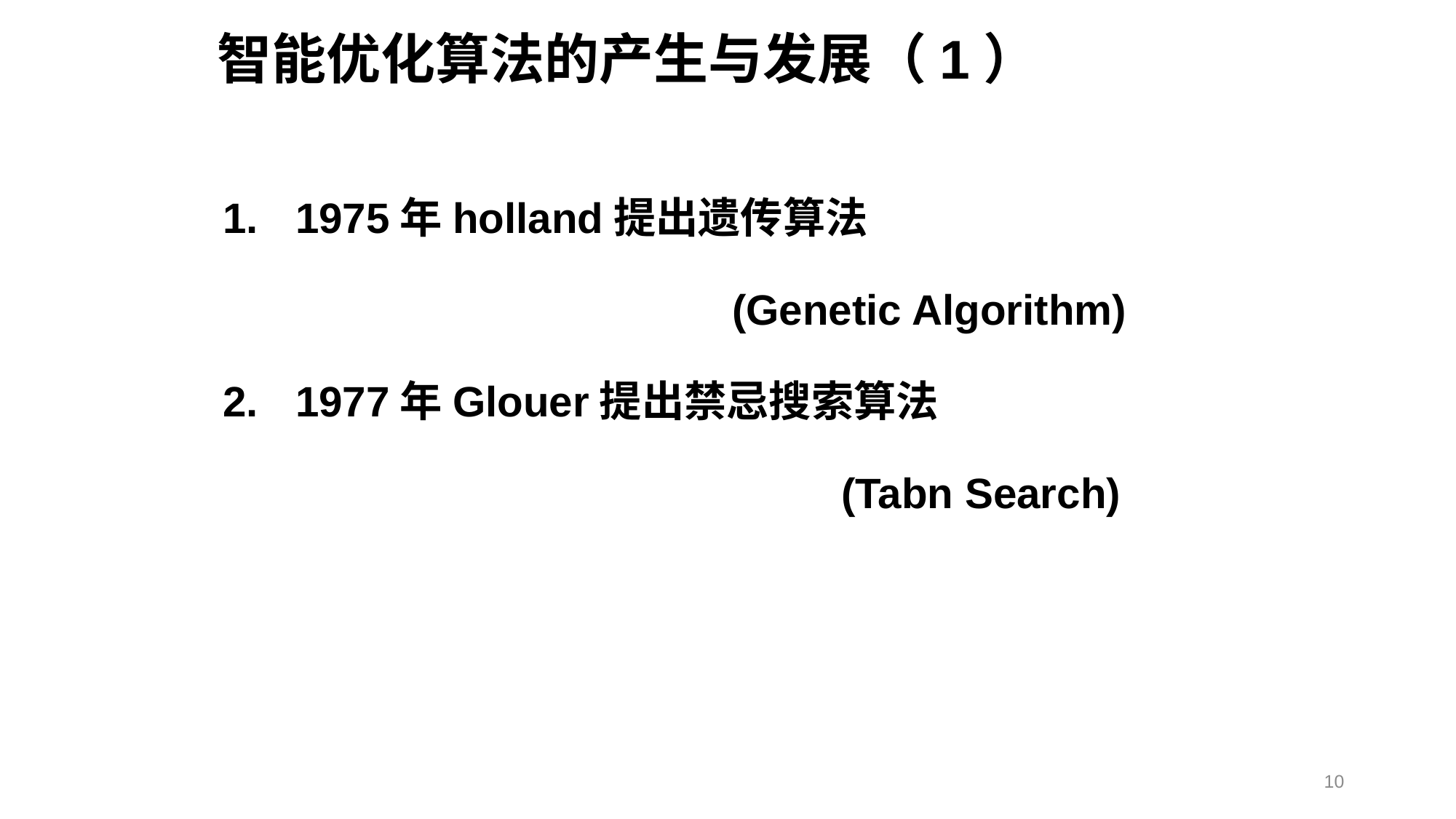

# 智能优化算法的产生与发展（1）
1975年holland提出遗传算法
					(Genetic Algorithm)
1977年Glouer提出禁忌搜索算法
						(Tabn Search)
10